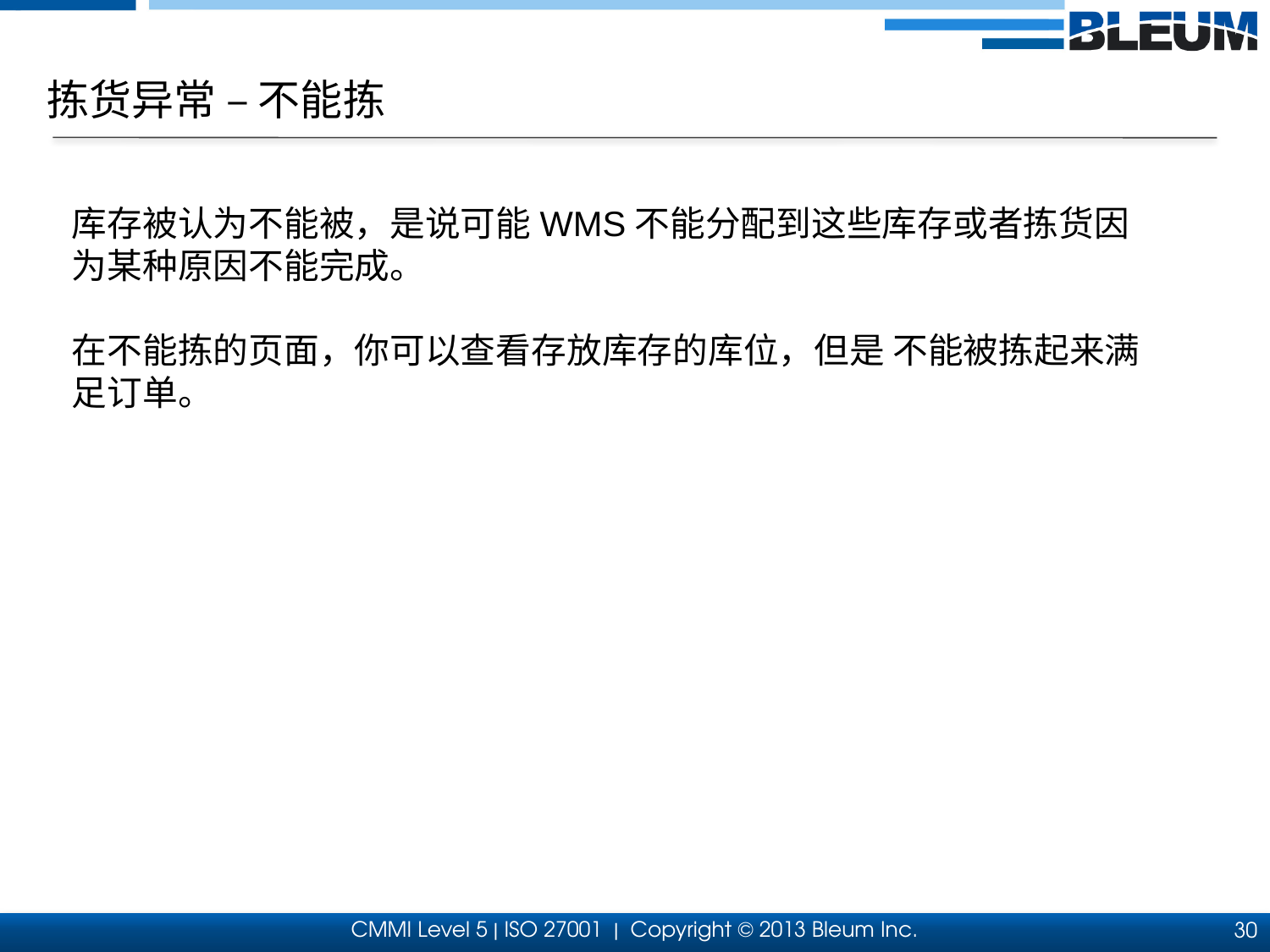

拣货异常 – 不能拣

库存被认为不能被，是说可能WMS不能分配到这些库存或者拣货因为某种原因不能完成。

在不能拣的页面，你可以查看存放库存的库位，但是 不能被拣起来满足订单。

30